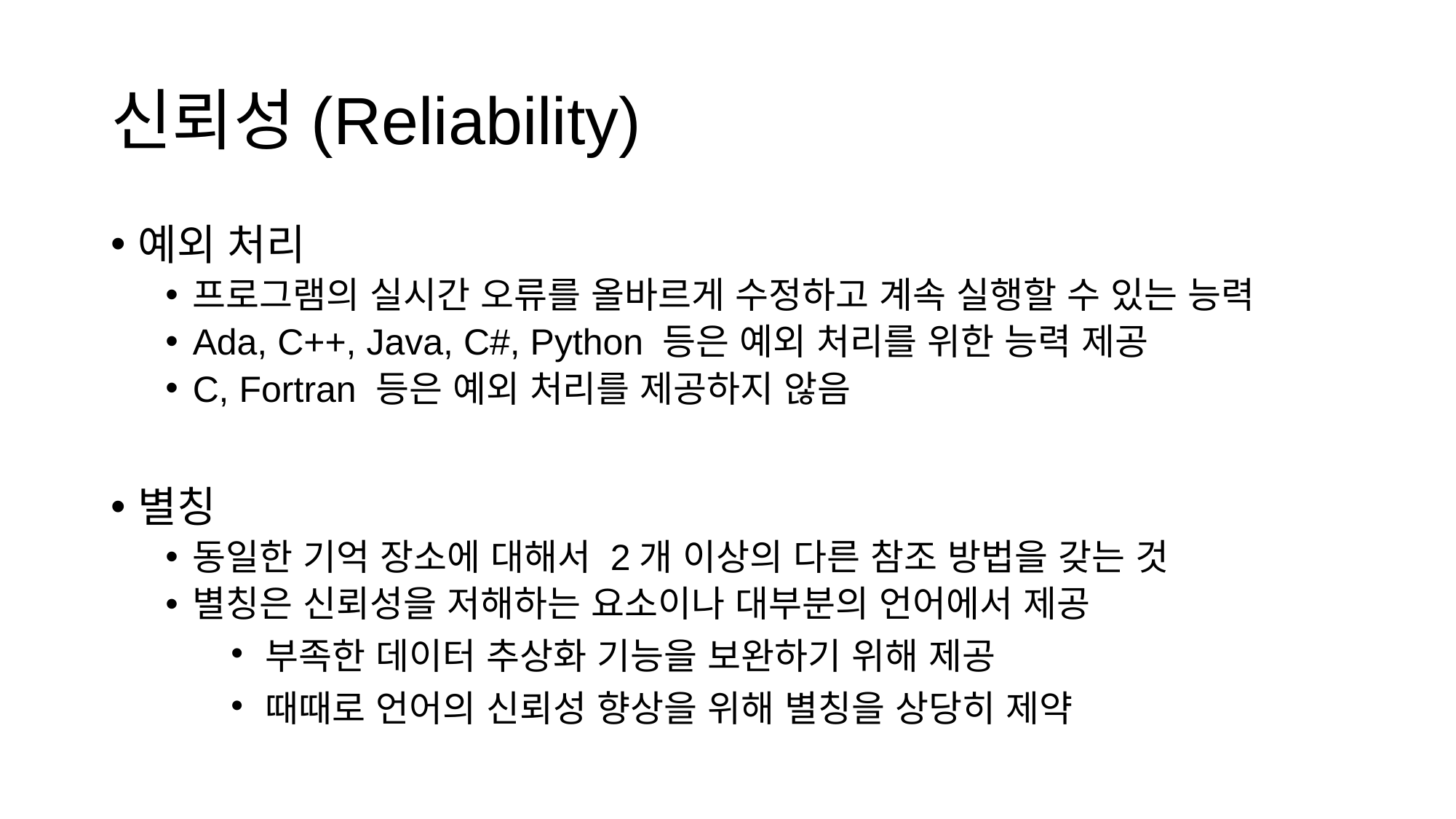

# 신뢰성(Reliability)
예외 처리
프로그램의 실시간 오류를 올바르게 수정하고 계속 실행할 수 있는 능력
Ada, C++, Java, C#, Python 등은 예외 처리를 위한 능력 제공
C, Fortran 등은 예외 처리를 제공하지 않음

별칭
동일한 기억 장소에 대해서 2개 이상의 다른 참조 방법을 갖는 것
별칭은 신뢰성을 저해하는 요소이나 대부분의 언어에서 제공
부족한 데이터 추상화 기능을 보완하기 위해 제공
때때로 언어의 신뢰성 향상을 위해 별칭을 상당히 제약